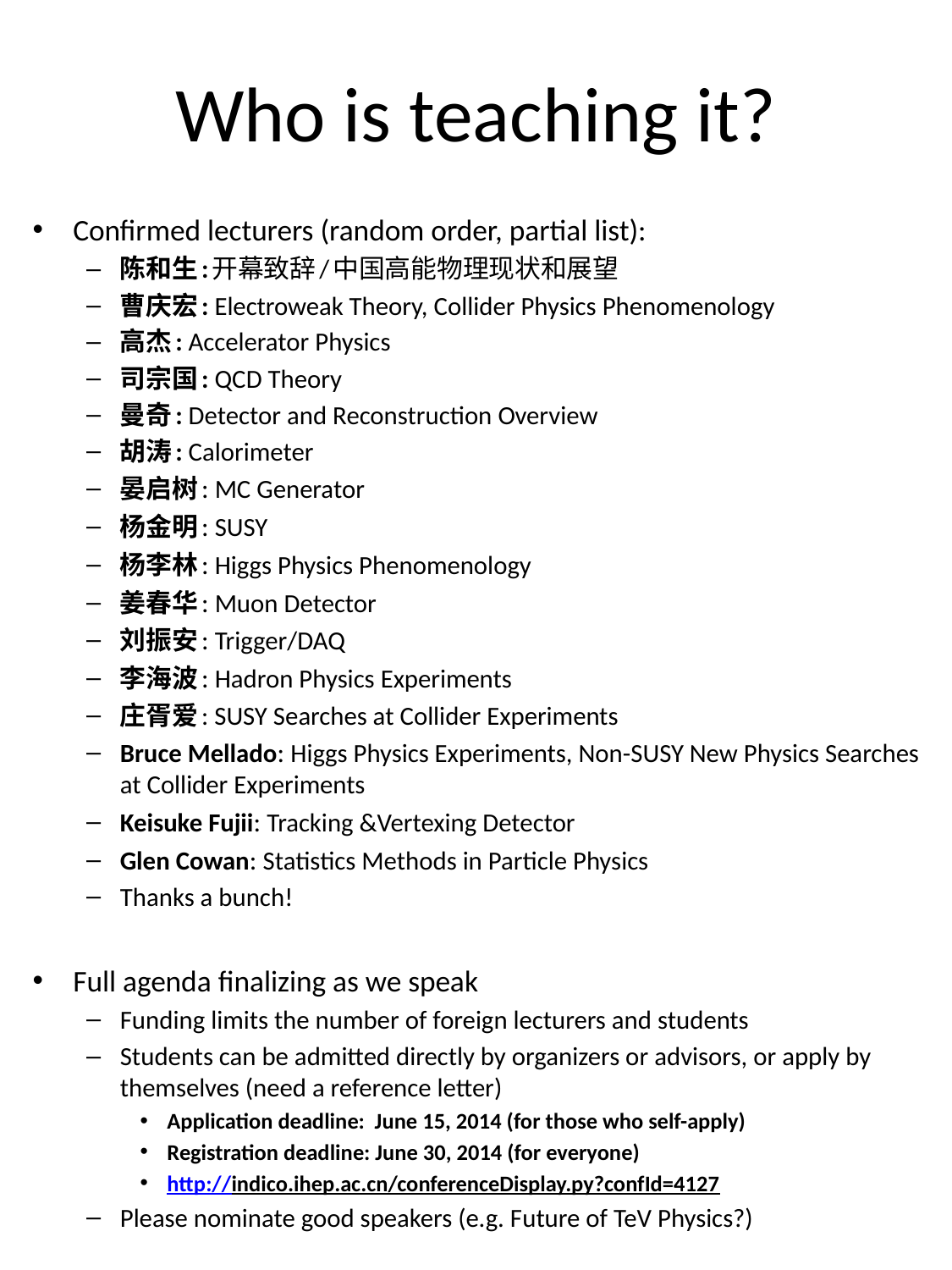

# Who is teaching it?
Confirmed lecturers (random order, partial list):
陈和生:开幕致辞/中国高能物理现状和展望
曹庆宏: Electroweak Theory, Collider Physics Phenomenology
高杰: Accelerator Physics
司宗国: QCD Theory
曼奇: Detector and Reconstruction Overview
胡涛: Calorimeter
晏启树: MC Generator
杨金明: SUSY
杨李林: Higgs Physics Phenomenology
姜春华: Muon Detector
刘振安: Trigger/DAQ
李海波: Hadron Physics Experiments
庄胥爱: SUSY Searches at Collider Experiments
Bruce Mellado: Higgs Physics Experiments, Non-SUSY New Physics Searches at Collider Experiments
Keisuke Fujii: Tracking &Vertexing Detector
Glen Cowan: Statistics Methods in Particle Physics
Thanks a bunch!

Full agenda finalizing as we speak
Funding limits the number of foreign lecturers and students
Students can be admitted directly by organizers or advisors, or apply by themselves (need a reference letter)
Application deadline:  June 15, 2014 (for those who self-apply)
Registration deadline: June 30, 2014 (for everyone)
http://indico.ihep.ac.cn/conferenceDisplay.py?confId=4127
Please nominate good speakers (e.g. Future of TeV Physics?)